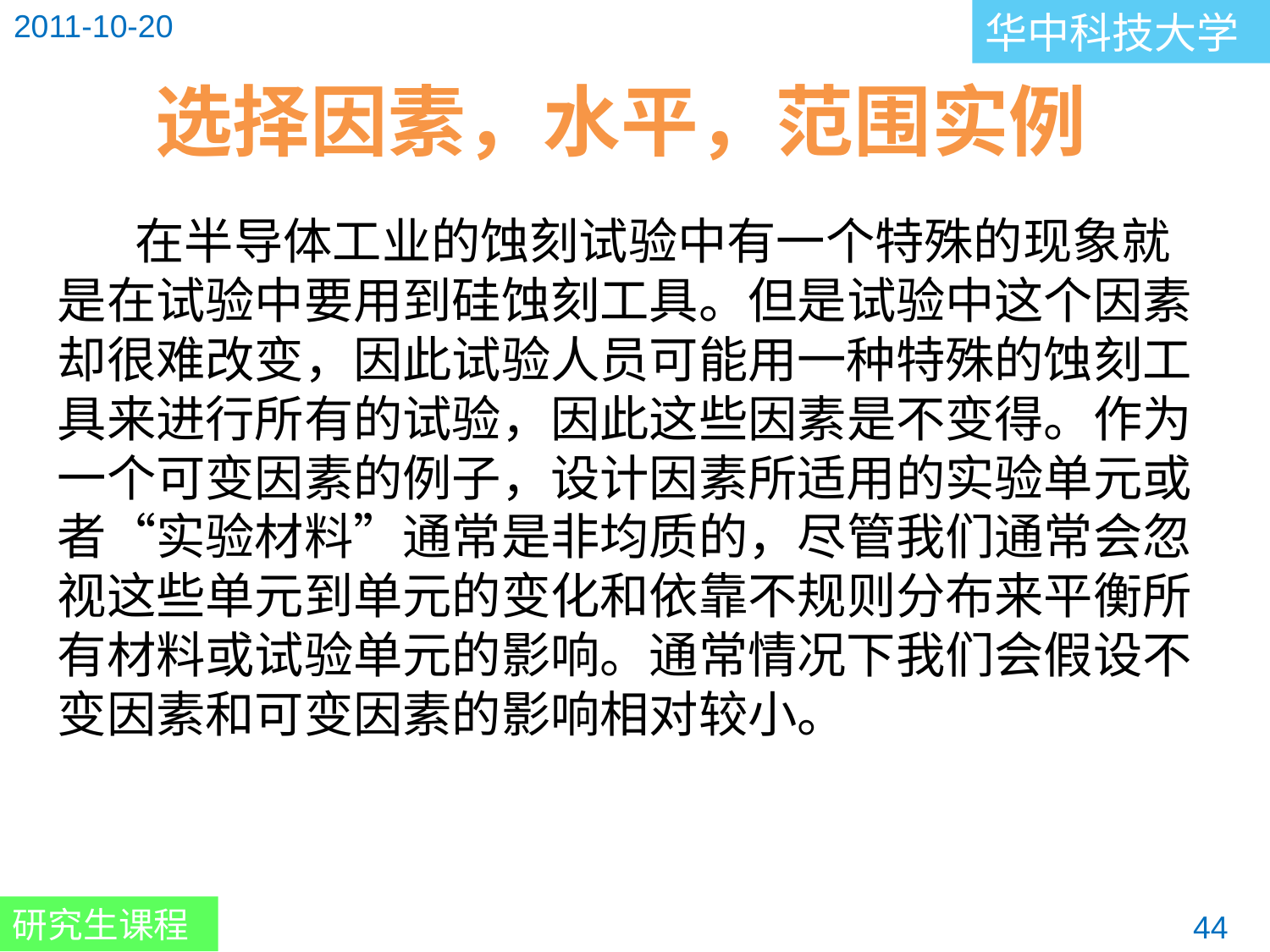

选择因素，水平，范围实例
      在半导体工业的蚀刻试验中有一个特殊的现象就是在试验中要用到硅蚀刻工具。但是试验中这个因素却很难改变，因此试验人员可能用一种特殊的蚀刻工具来进行所有的试验，因此这些因素是不变得。作为一个可变因素的例子，设计因素所适用的实验单元或者“实验材料”通常是非均质的，尽管我们通常会忽视这些单元到单元的变化和依靠不规则分布来平衡所有材料或试验单元的影响。通常情况下我们会假设不变因素和可变因素的影响相对较小。